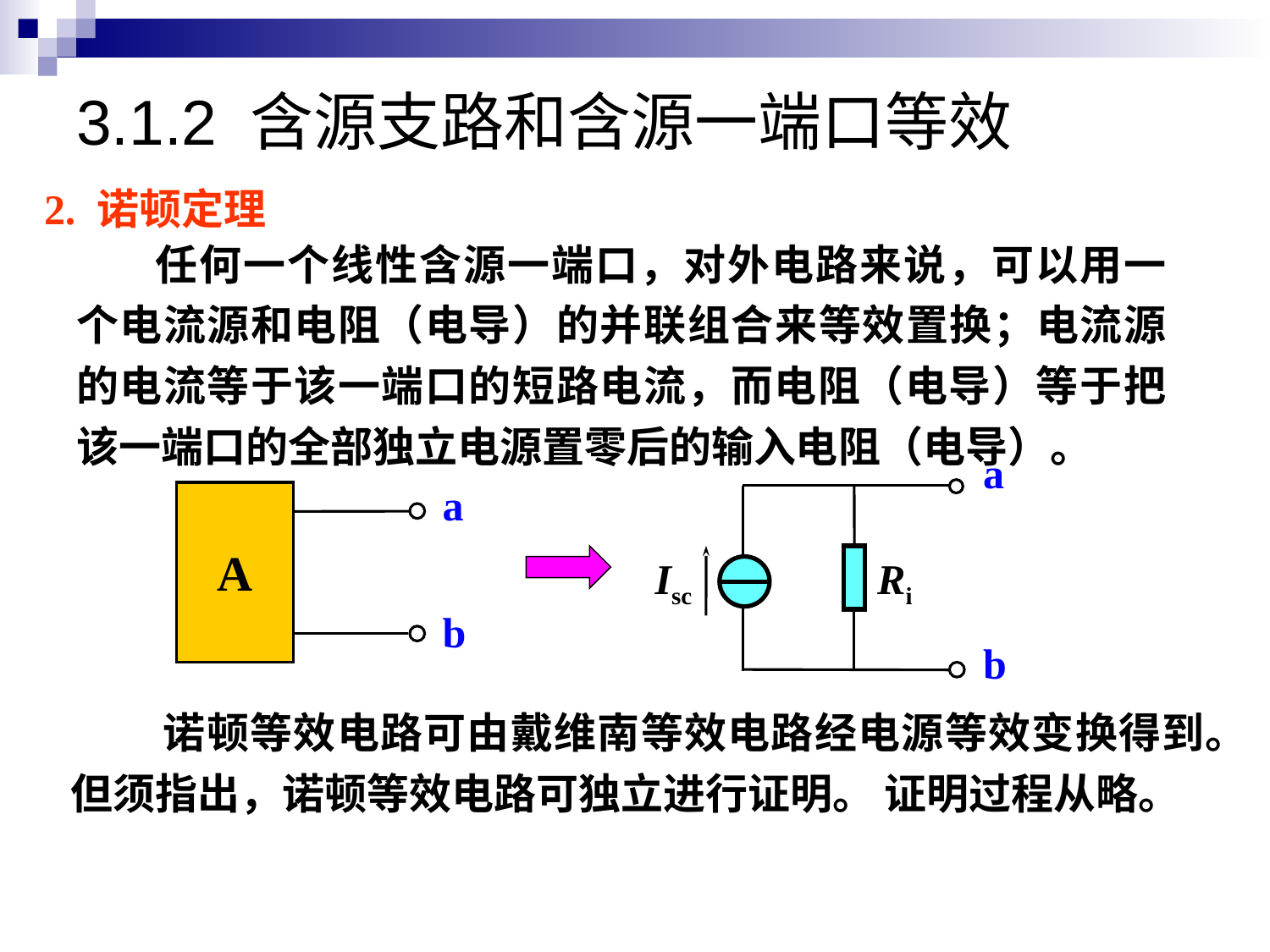

# 3.1.2 含源支路和含源一端口等效
2. 诺顿定理
任何一个线性含源一端口，对外电路来说，可以用一个电流源和电阻（电导）的并联组合来等效置换；电流源的电流等于该一端口的短路电流，而电阻（电导）等于把该一端口的全部独立电源置零后的输入电阻（电导）。
a

Isc

Ri

b

a

A
b

诺顿等效电路可由戴维南等效电路经电源等效变换得到。但须指出，诺顿等效电路可独立进行证明。 证明过程从略。